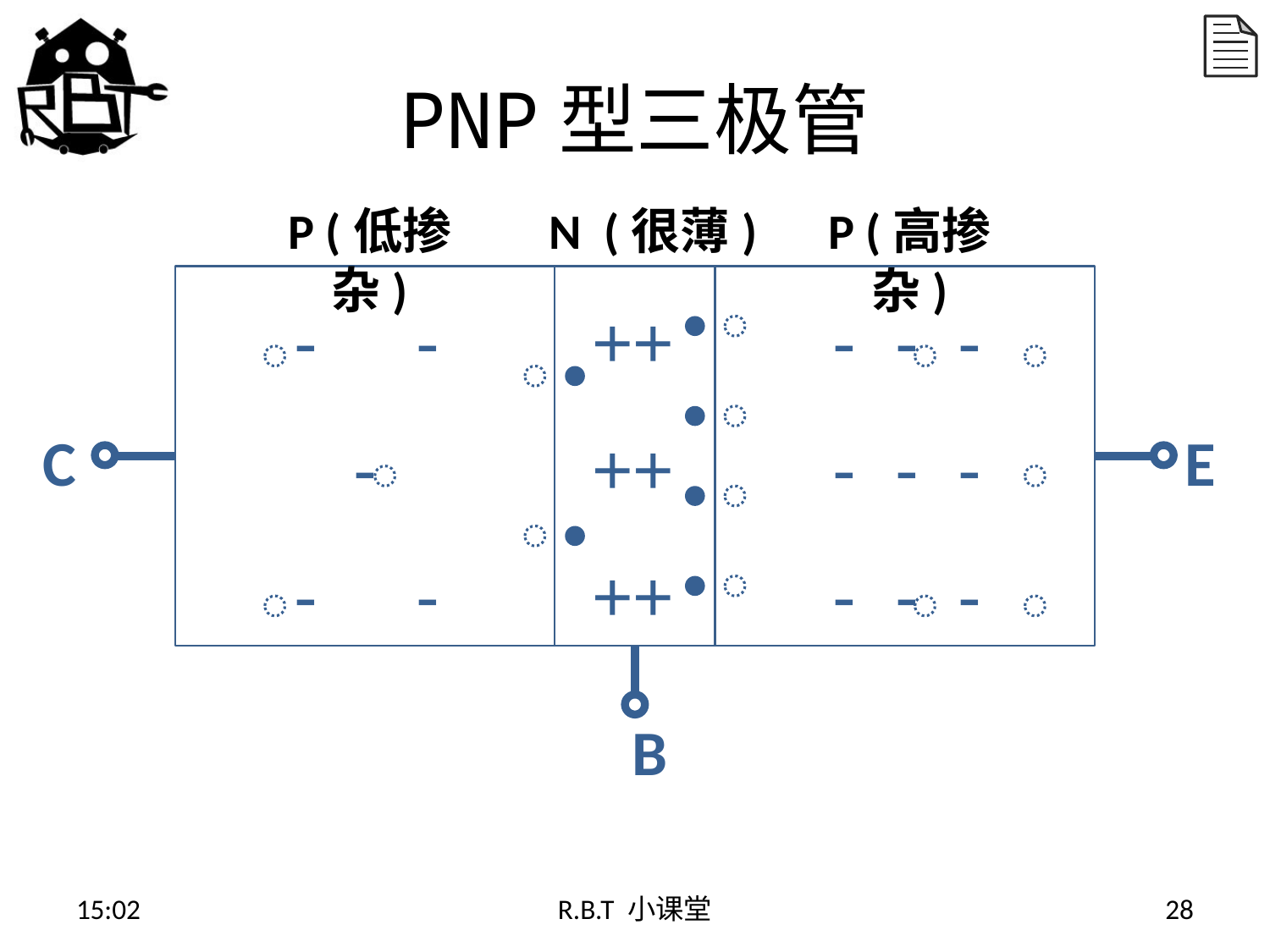

# PNP型三极管
P (低掺杂)
N  (很薄)
P (高掺杂)
-     -
   -
-     -
++
++
++
-  -  -
-  -  -
-  -  -

C
E

B
15:02
R.B.T 小课堂
28